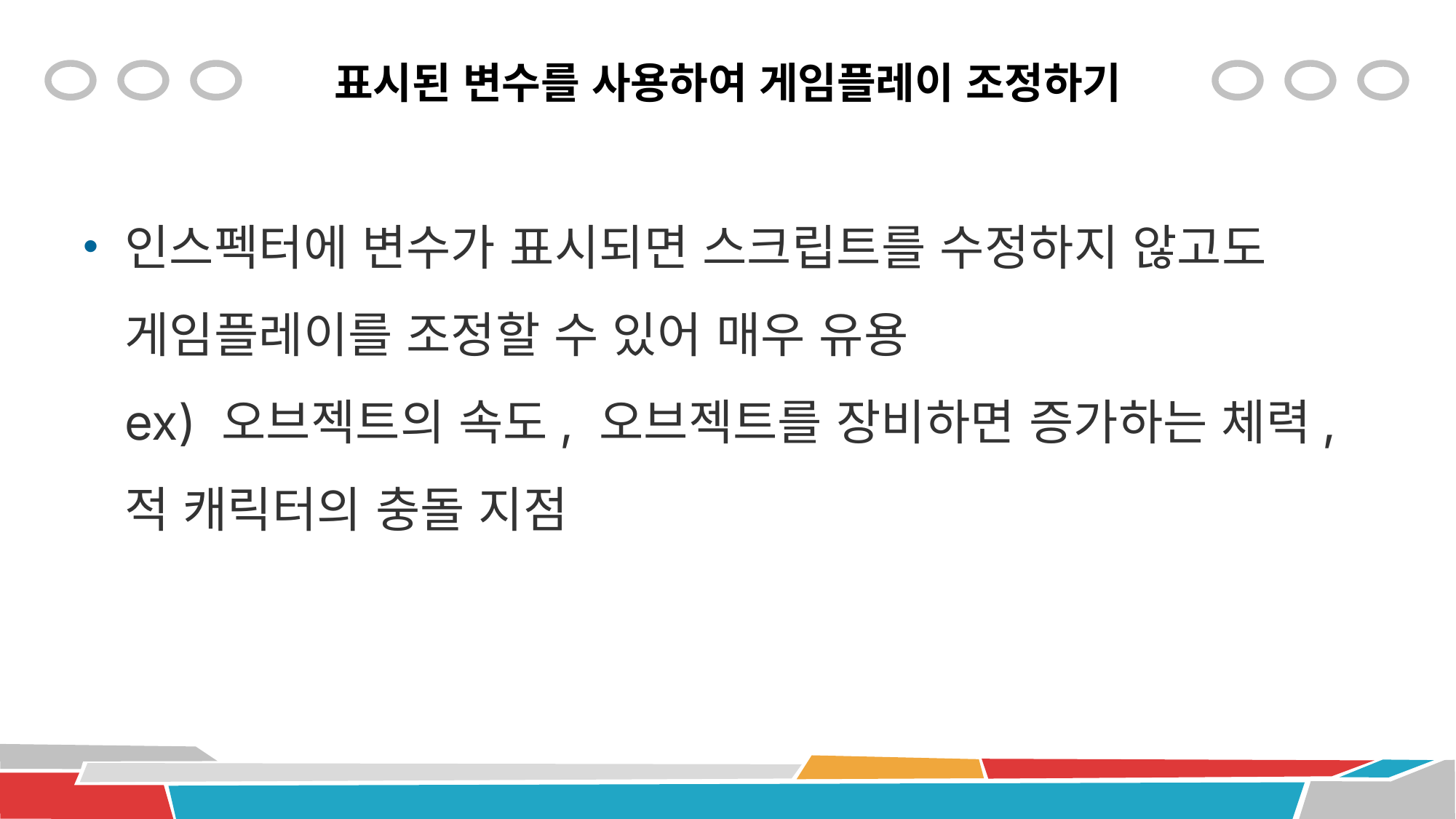

# 표시된 변수를 사용하여 게임플레이 조정하기
인스펙터에 변수가 표시되면 스크립트를 수정하지 않고도 게임플레이를 조정할 수 있어 매우 유용
ex) 오브젝트의 속도, 오브젝트를 장비하면 증가하는 체력, 적 캐릭터의 충돌 지점